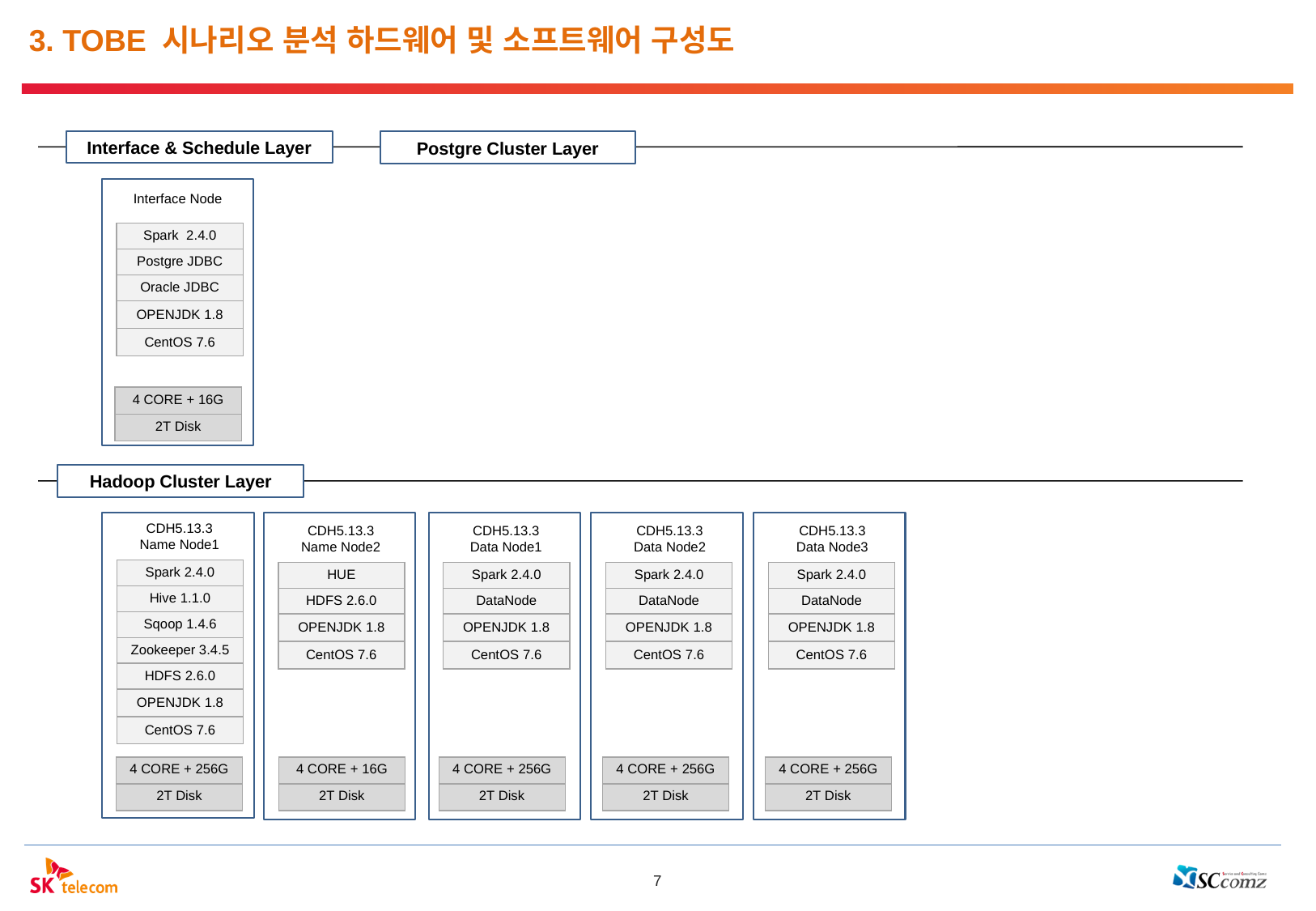

3. TOBE 시나리오 분석 하드웨어 및 소프트웨어 구성도
Interface & Schedule Layer
Postgre Cluster Layer

Interface Node
| Spark 2.4.0 |
| --- |
| Postgre JDBC |
| Oracle JDBC |
| OPENJDK 1.8 |
| CentOS 7.6 |
| 4 CORE + 16G |
| --- |
| 2T Disk |
Hadoop Cluster Layer

CDH5.13.3
Name Node1
CDH5.13.3
Name Node2
CDH5.13.3
Data Node1
CDH5.13.3
Data Node2
CDH5.13.3
Data Node3
| Spark 2.4.0 |
| --- |
| Hive 1.1.0 |
| Sqoop 1.4.6 |
| Zookeeper 3.4.5 |
| HDFS 2.6.0 |
| OPENJDK 1.8 |
| CentOS 7.6 |
| HUE |
| --- |
| HDFS 2.6.0 |
| OPENJDK 1.8 |
| CentOS 7.6 |
| Spark 2.4.0 |
| --- |
| DataNode |
| OPENJDK 1.8 |
| CentOS 7.6 |
| Spark 2.4.0 |
| --- |
| DataNode |
| OPENJDK 1.8 |
| CentOS 7.6 |
| Spark 2.4.0 |
| --- |
| DataNode |
| OPENJDK 1.8 |
| CentOS 7.6 |
| 4 CORE + 256G |
| --- |
| 2T Disk |
| 4 CORE + 16G |
| --- |
| 2T Disk |
| 4 CORE + 256G |
| --- |
| 2T Disk |
| 4 CORE + 256G |
| --- |
| 2T Disk |
| 4 CORE + 256G |
| --- |
| 2T Disk |